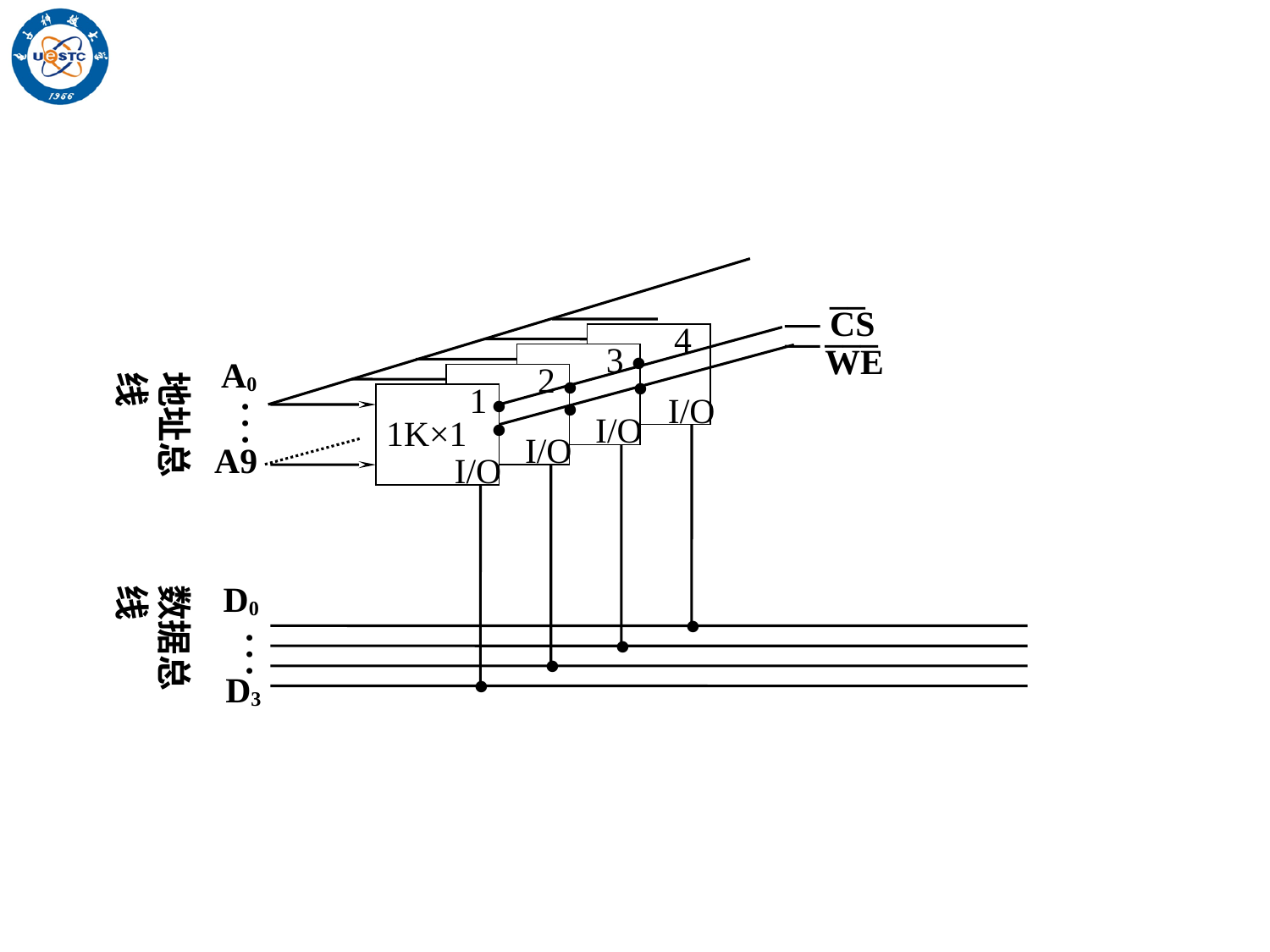

__
CS
.
___
WE
4
.
.

3
.
.

A0

2
.
地址总线

1

I/O

…
I/O

1K×1
I/O

A9

I/O

.
D0
数据总线
.
.
.
…

D3